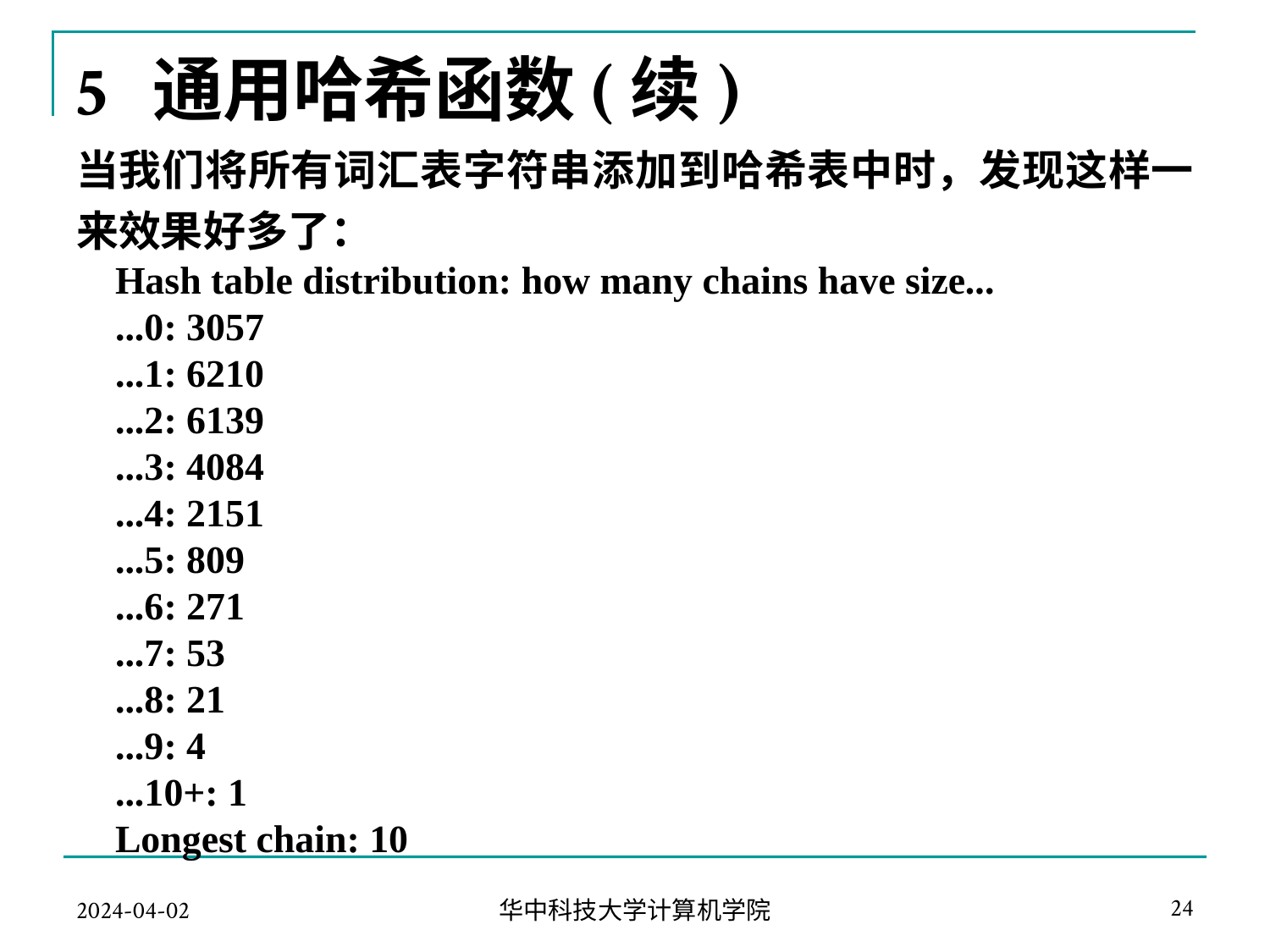

# 5  通用哈希函数(续)
当我们将所有词汇表字符串添加到哈希表中时，发现这样一来效果好多了：
    Hash table distribution: how many chains have size...
    ...0: 3057
    ...1: 6210
    ...2: 6139
    ...3: 4084
    ...4: 2151
    ...5: 809
    ...6: 271
    ...7: 53
    ...8: 21
    ...9: 4
    ...10+: 1
    Longest chain: 10
2024-04-02
24
华中科技大学计算机学院